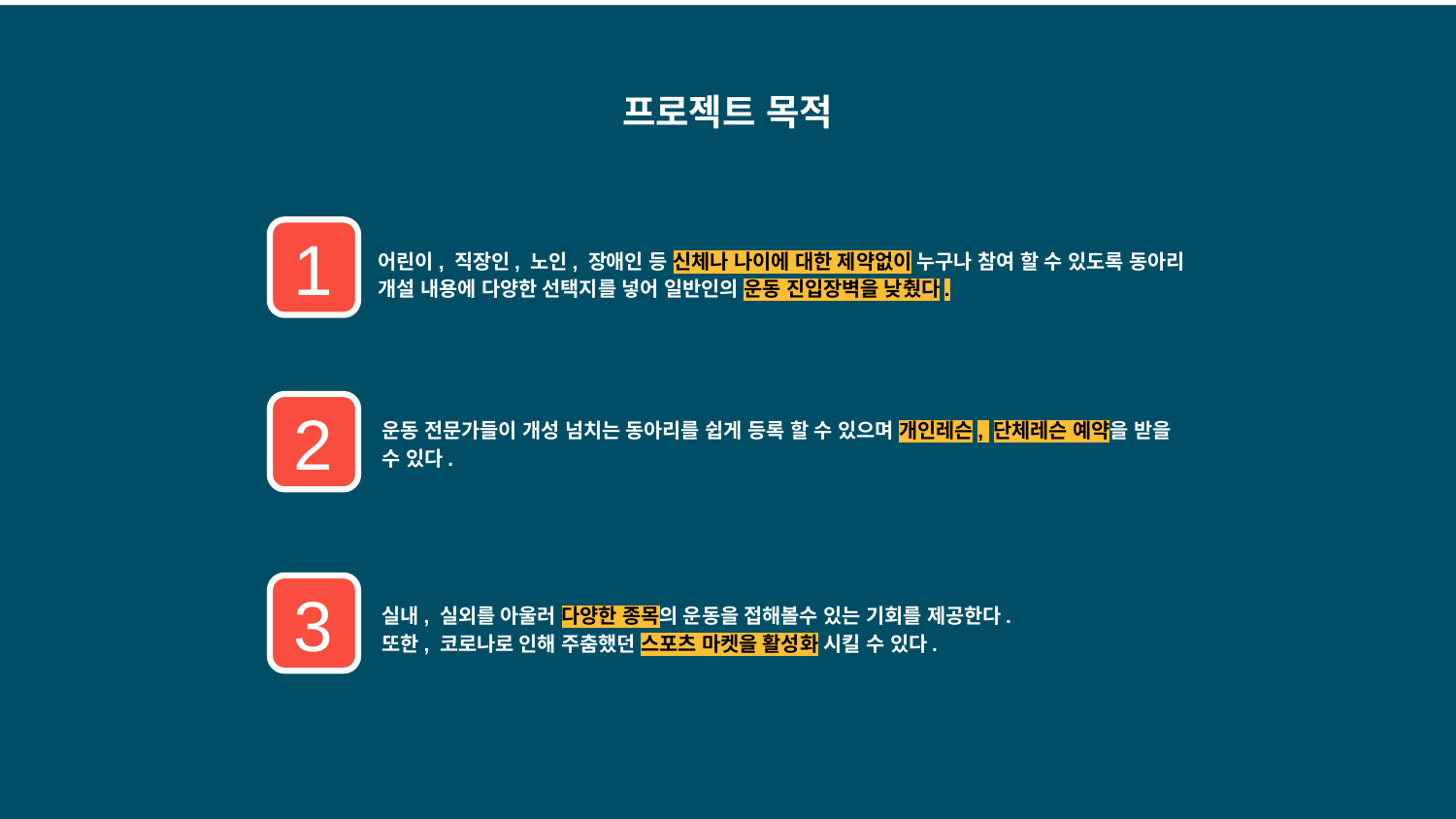

프로젝트 목적
1

어린이, 직장인, 노인, 장애인 등 신체나 나이에 대한 제약없이 누구나 참여 할 수 있도록 동아리 개설 내용에 다양한 선택지를 넣어 일반인의 운동 진입장벽을 낮췄다.
2

운동 전문가들이 개성 넘치는 동아리를 쉽게 등록 할 수 있으며 개인레슨, 단체레슨 예약을 받을 수 있다.
3

실내, 실외를 아울러 다양한 종목의 운동을 접해볼수 있는 기회를 제공한다.
또한, 코로나로 인해 주춤했던 스포츠 마켓을 활성화 시킬 수 있다.